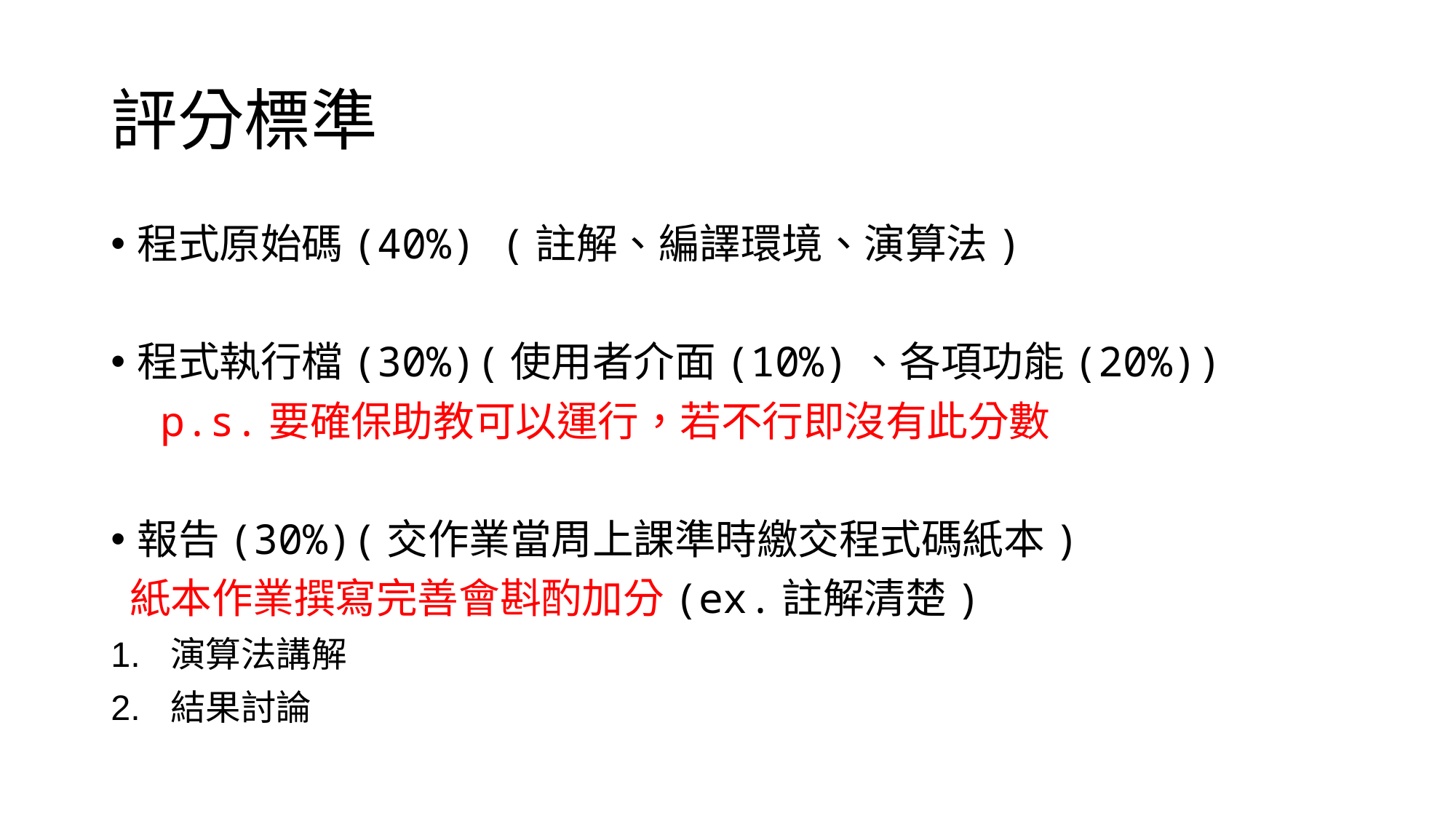

# 評分標準
程式原始碼(40%) (註解、編譯環境、演算法)

程式執行檔(30%)(使用者介面(10%)、各項功能(20%))
  p.s.要確保助教可以運行，若不行即沒有此分數

報告(30%)(交作業當周上課準時繳交程式碼紙本)
 紙本作業撰寫完善會斟酌加分(ex.註解清楚)
演算法講解
結果討論